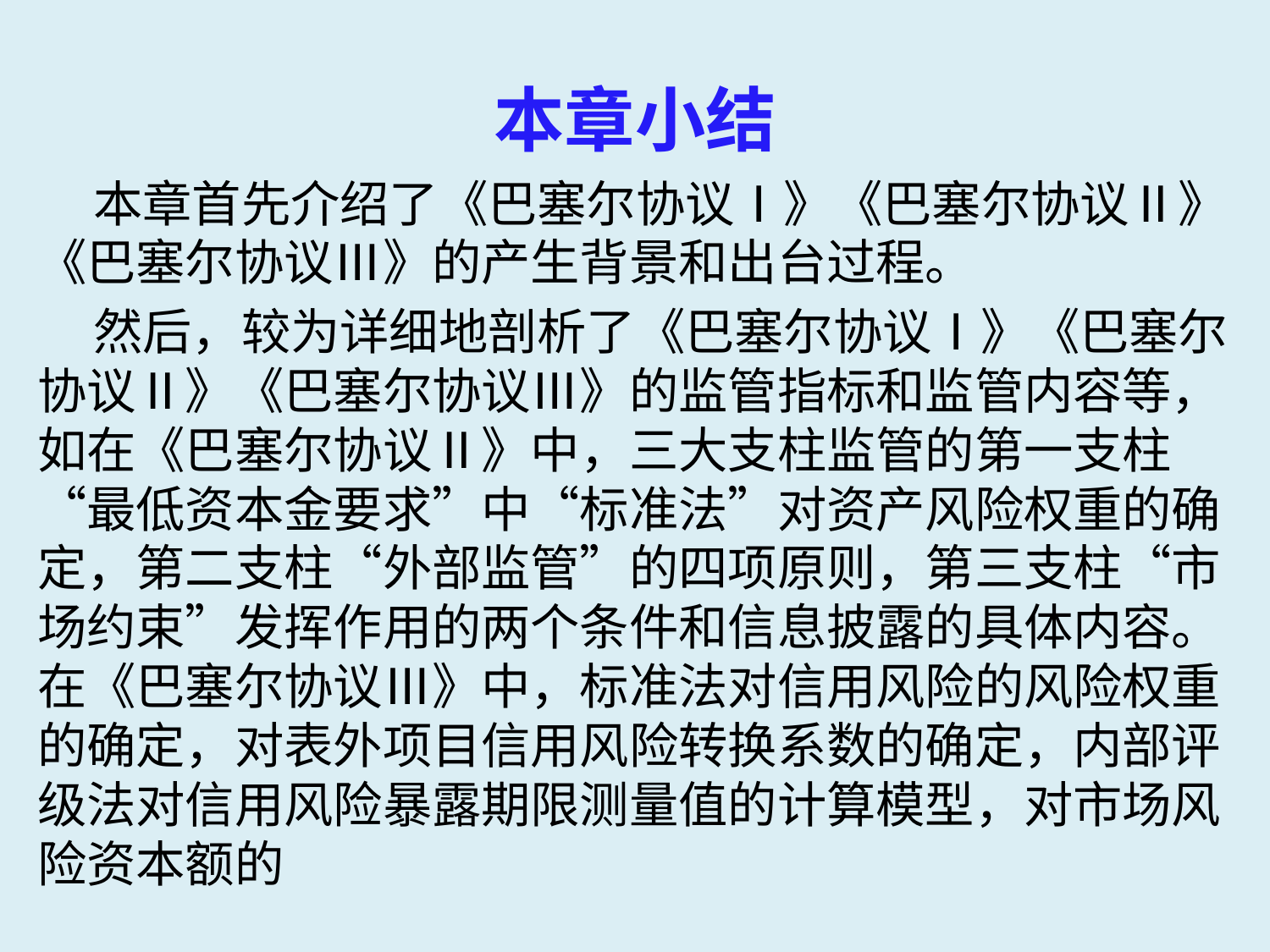

# 本章小结
    本章首先介绍了《巴塞尔协议Ⅰ》《巴塞尔协议Ⅱ》《巴塞尔协议Ⅲ》的产生背景和出台过程。
    然后，较为详细地剖析了《巴塞尔协议Ⅰ》《巴塞尔协议Ⅱ》《巴塞尔协议Ⅲ》的监管指标和监管内容等，如在《巴塞尔协议Ⅱ》中，三大支柱监管的第一支柱“最低资本金要求”中“标准法”对资产风险权重的确定，第二支柱“外部监管”的四项原则，第三支柱“市场约束”发挥作用的两个条件和信息披露的具体内容。在《巴塞尔协议Ⅲ》中，标准法对信用风险的风险权重的确定，对表外项目信用风险转换系数的确定，内部评级法对信用风险暴露期限测量值的计算模型，对市场风险资本额的
55